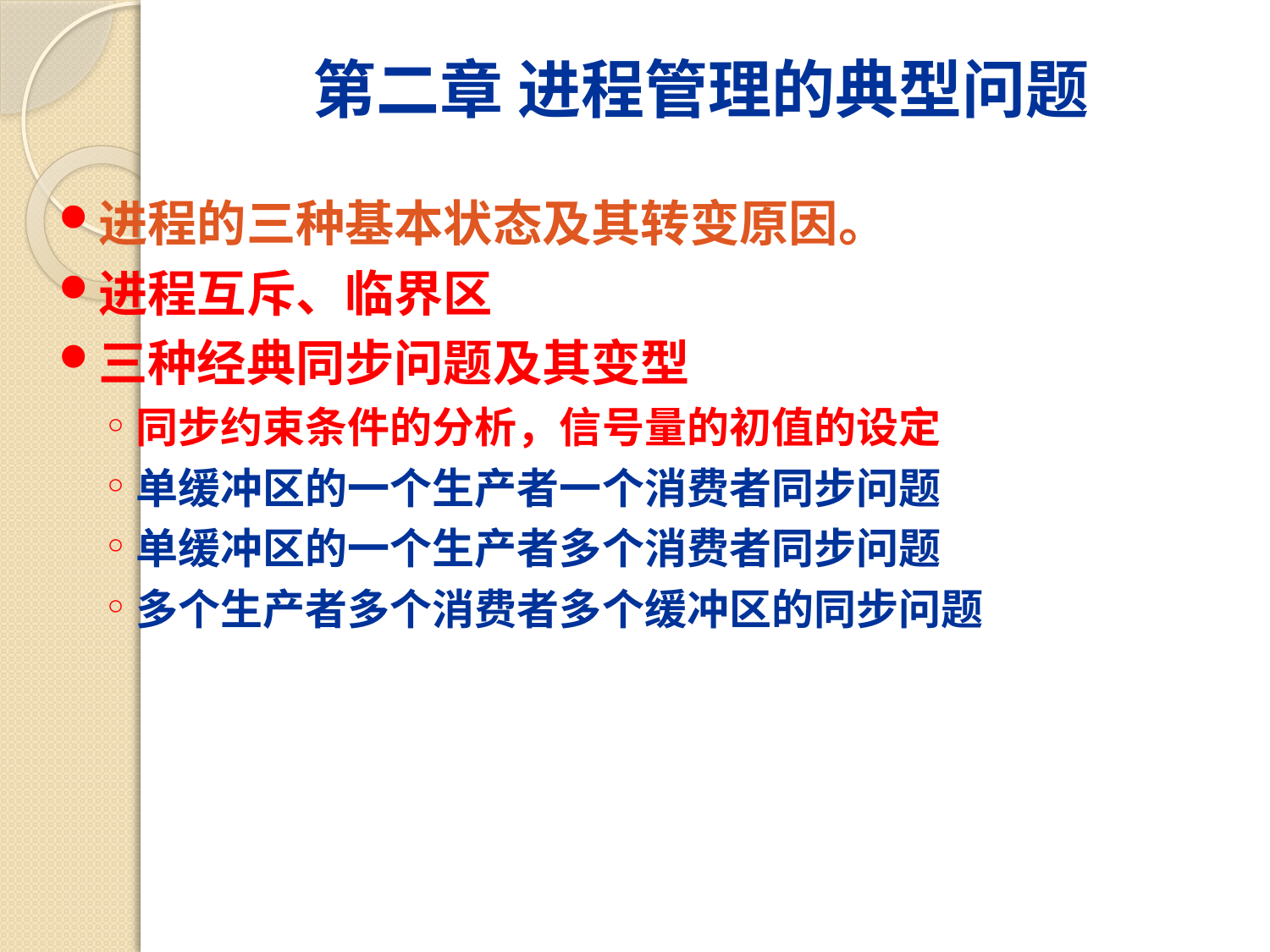

# 第二章 进程管理的典型问题
进程的三种基本状态及其转变原因。
进程互斥、临界区
三种经典同步问题及其变型
同步约束条件的分析，信号量的初值的设定
单缓冲区的一个生产者一个消费者同步问题
单缓冲区的一个生产者多个消费者同步问题
多个生产者多个消费者多个缓冲区的同步问题